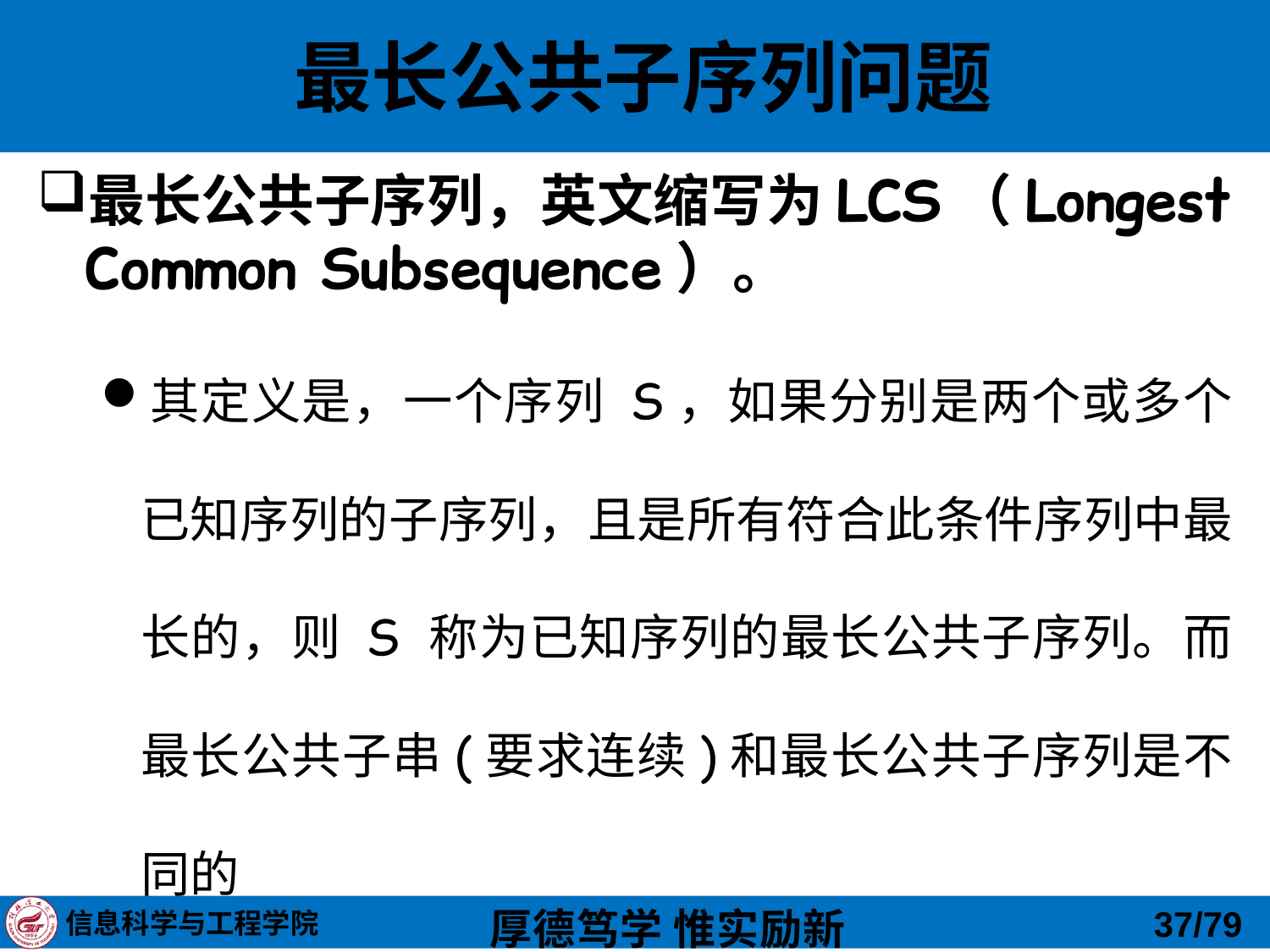

# 最长公共子序列问题
最长公共子序列，英文缩写为LCS（Longest Common Subsequence）。
其定义是，一个序列 S，如果分别是两个或多个已知序列的子序列，且是所有符合此条件序列中最长的，则 S 称为已知序列的最长公共子序列。而最长公共子串(要求连续)和最长公共子序列是不同的

37/79